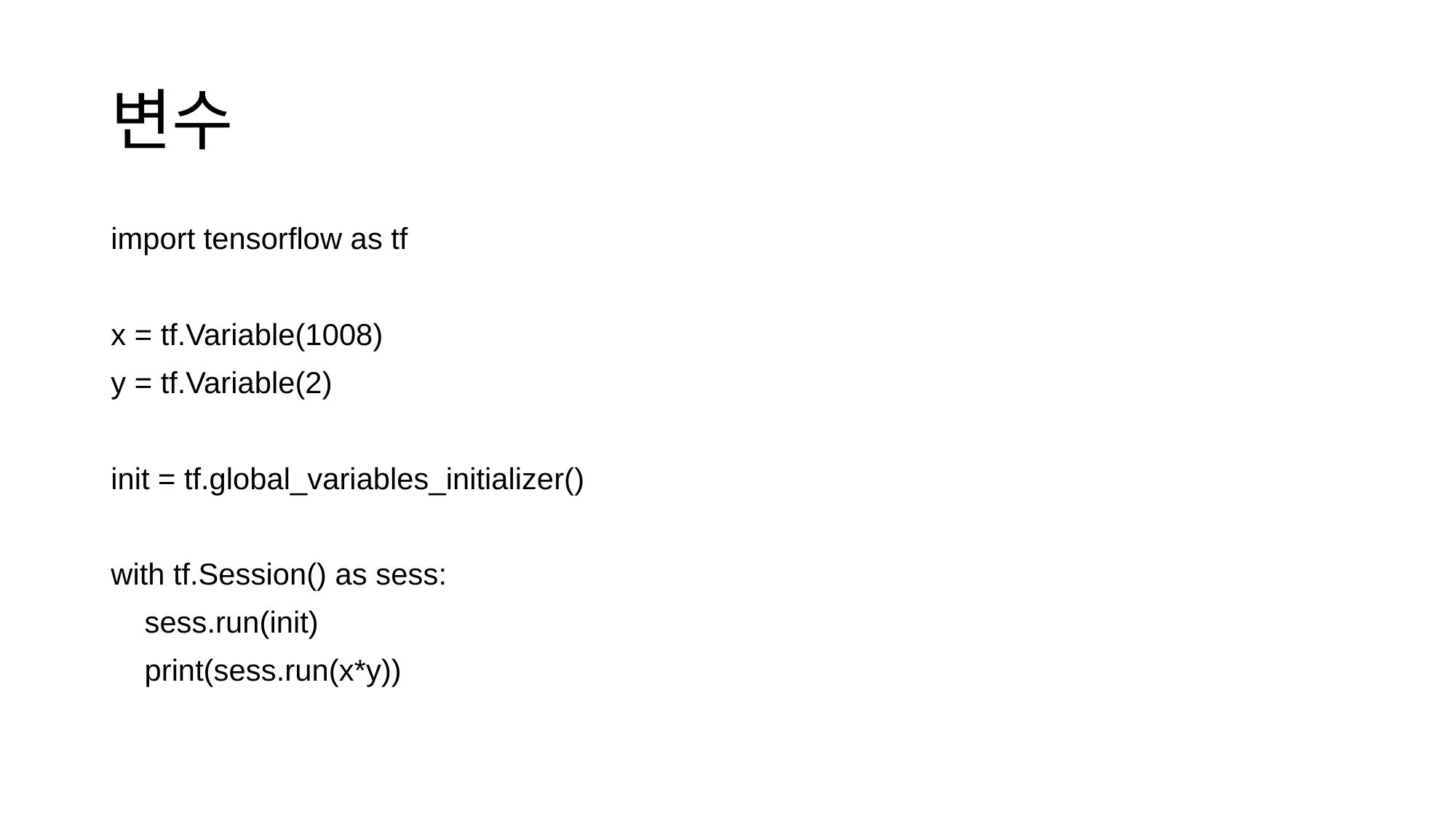

# 변수
import tensorflow as tf

x = tf.Variable(1008)
y = tf.Variable(2)

init = tf.global_variables_initializer()

with tf.Session() as sess:
    sess.run(init)
    print(sess.run(x*y))